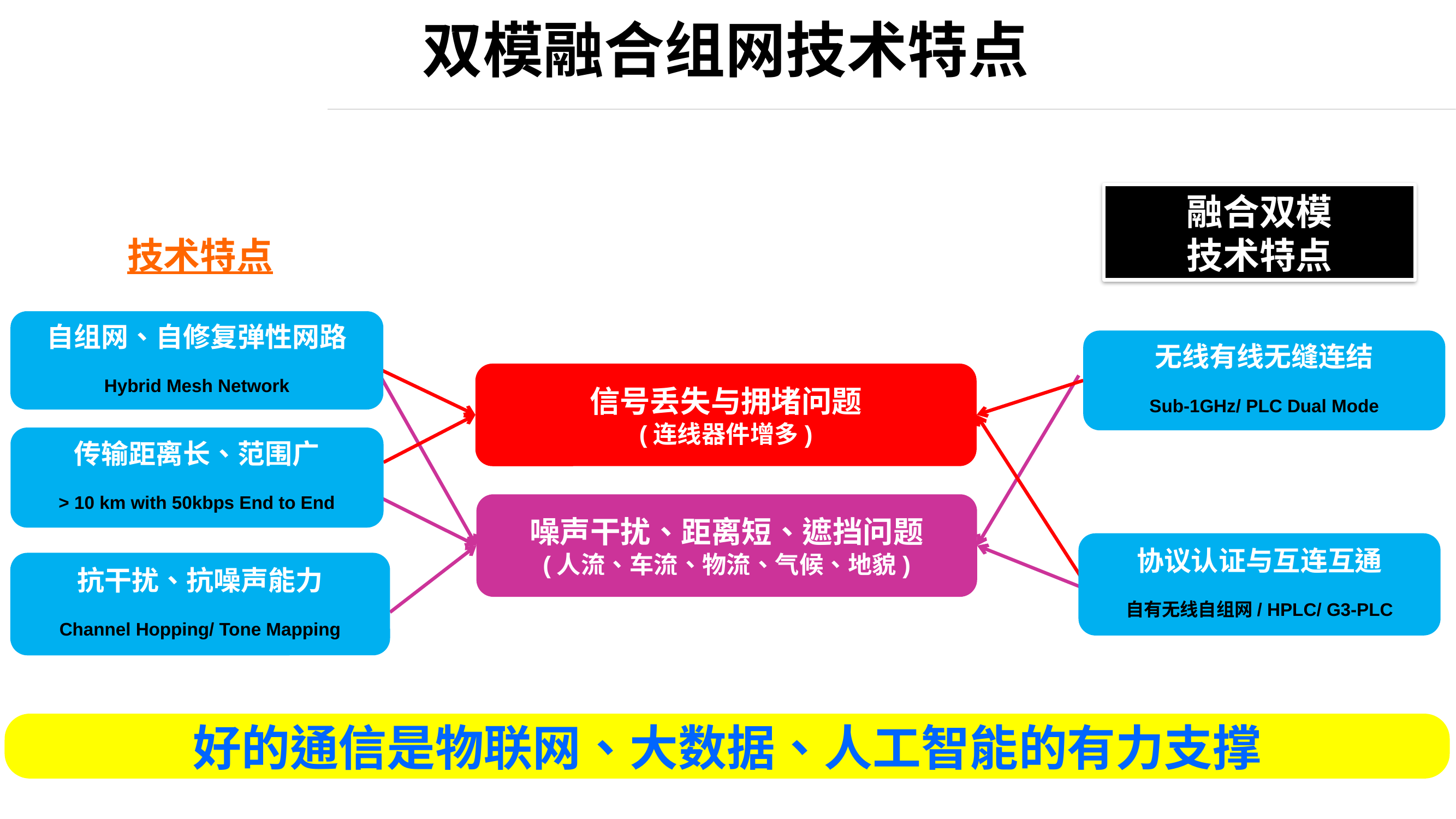

# 双模融合组网技术特点
融合双模
技术特点
技术特点
自组网、自修复弹性网路
Hybrid Mesh Network
无线有线无缝连结
Sub-1GHz/ PLC Dual Mode
信号丢失与拥堵问题
(连线器件增多)
传输距离长、范围广
> 10 km with 50kbps End to End
噪声干扰、距离短、遮挡问题
(人流、车流、物流、气候、地貌)
协议认证与互连互通
自有无线自组网/ HPLC/ G3-PLC
抗干扰、抗噪声能力
Channel Hopping/ Tone Mapping
好的通信是物联网、大数据、人工智能的有力支撑